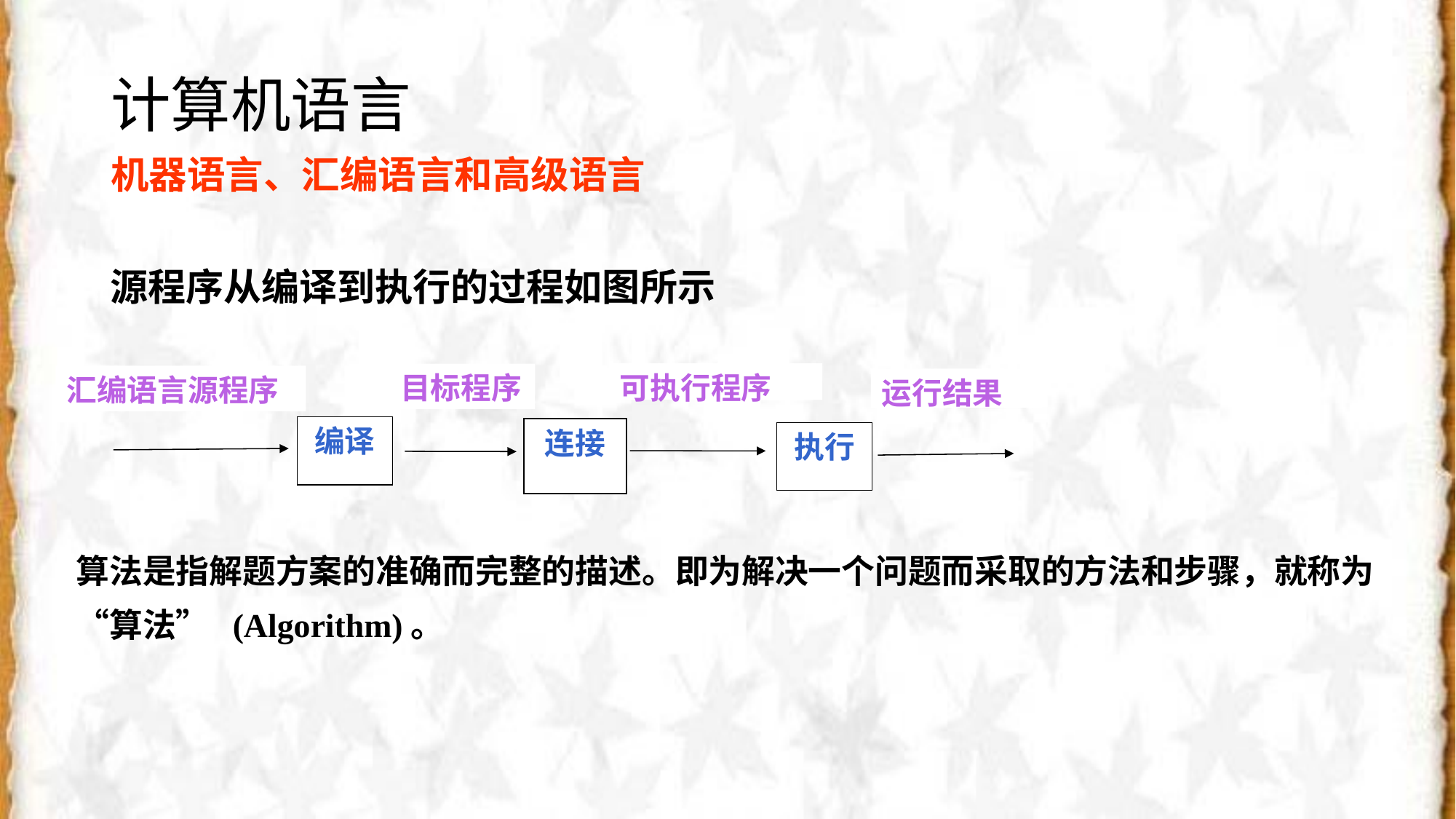

# 计算机语言 机器语言、汇编语言和高级语言

源程序从编译到执行的过程如图所示

可执行程序
目标程序
汇编语言源程序
运行结果
编译
连接
执行

算法是指解题方案的准确而完整的描述。即为解决一个问题而采取的方法和步骤，就称为“算法”  (Algorithm)。